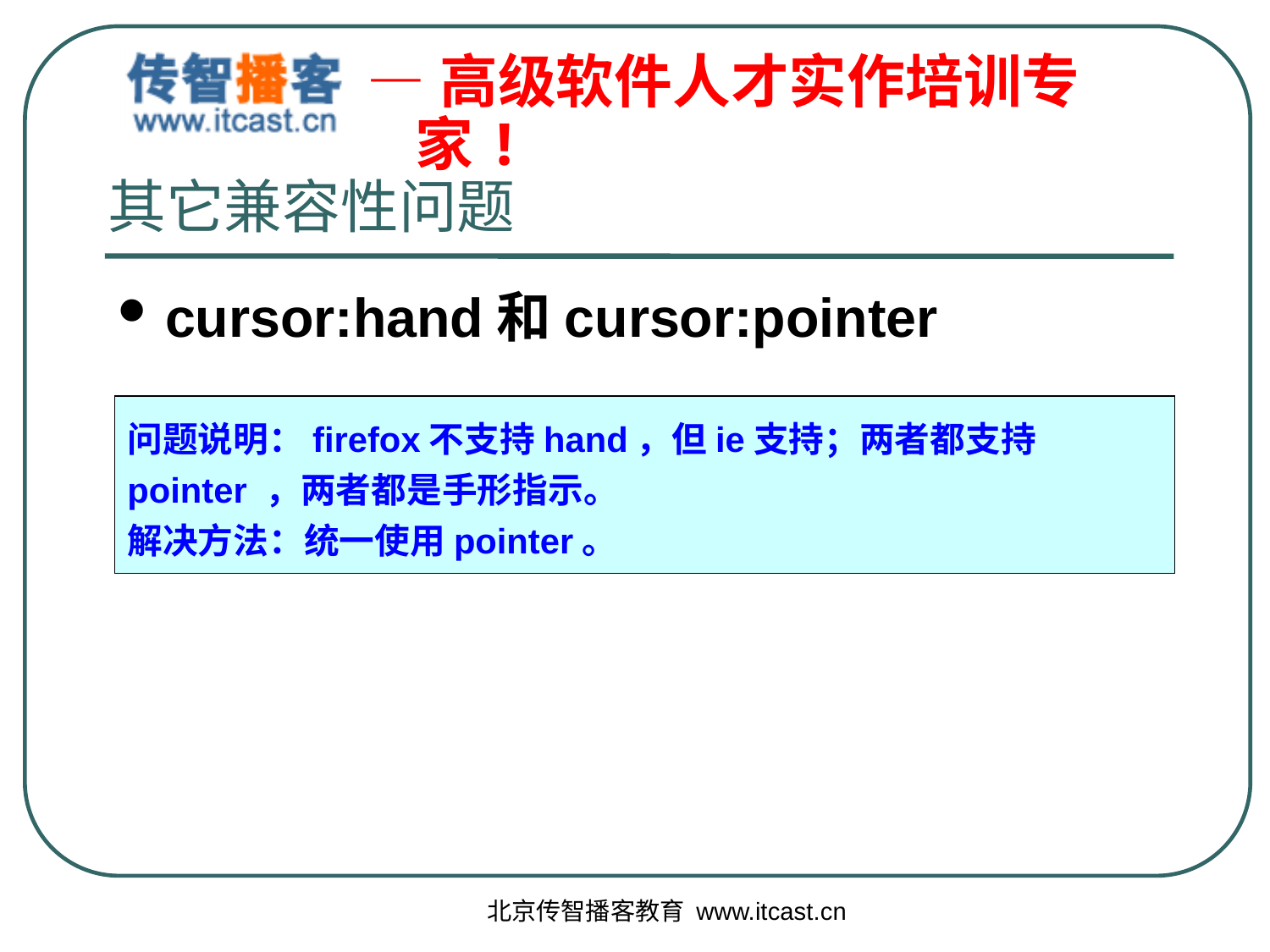

# 其它兼容性问题
cursor:hand和cursor:pointer
问题说明：firefox不支持hand，但ie支持；两者都支持pointer ，两者都是手形指示。
解决方法：统一使用pointer。